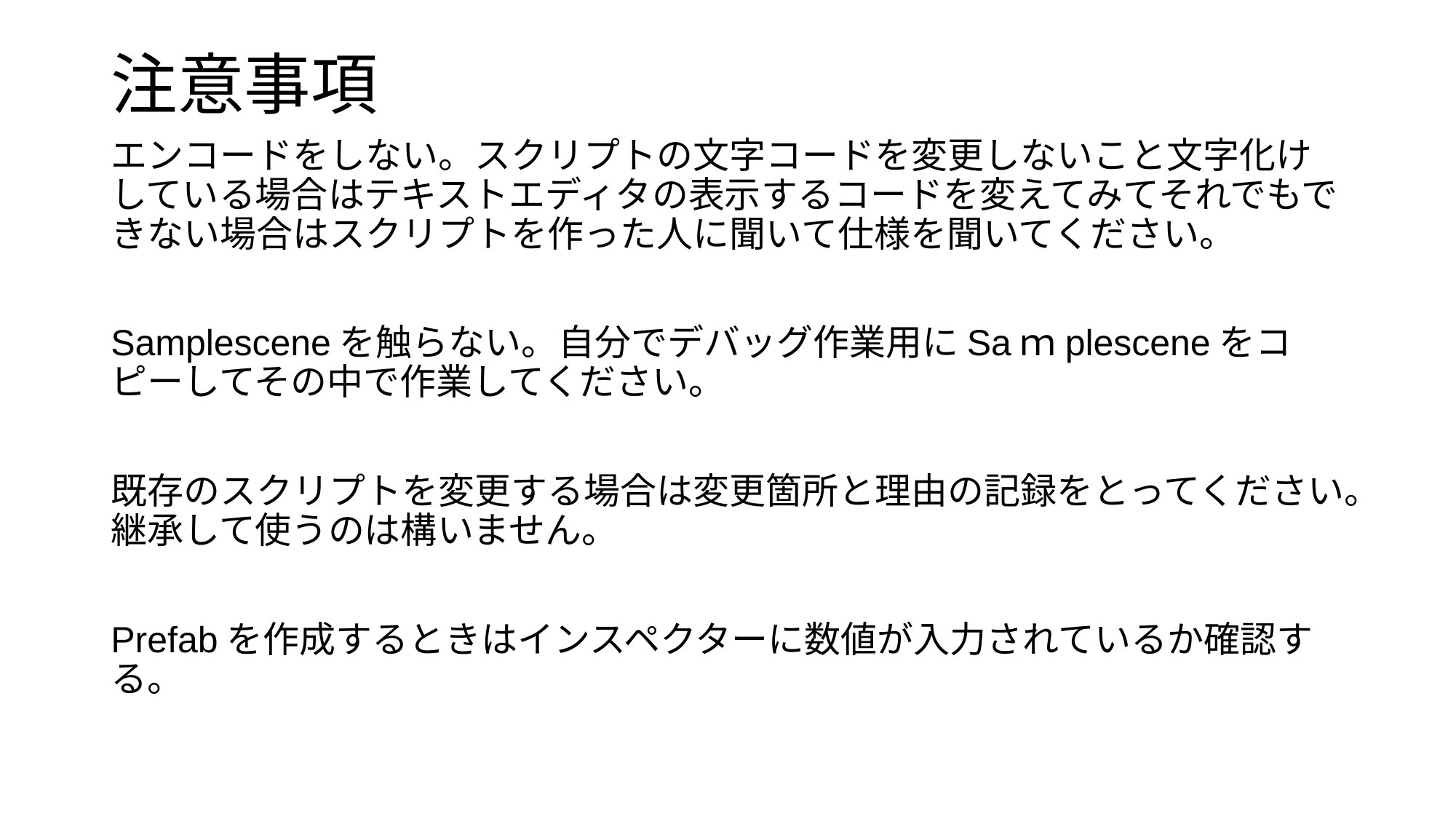

# 注意事項
エンコードをしない。スクリプトの文字コードを変更しないこと文字化けしている場合はテキストエディタの表示するコードを変えてみてそれでもできない場合はスクリプトを作った人に聞いて仕様を聞いてください。

Samplesceneを触らない。自分でデバッグ作業用にSaｍplesceneをコピーしてその中で作業してください。

既存のスクリプトを変更する場合は変更箇所と理由の記録をとってください。継承して使うのは構いません。

Prefabを作成するときはインスペクターに数値が入力されているか確認する。